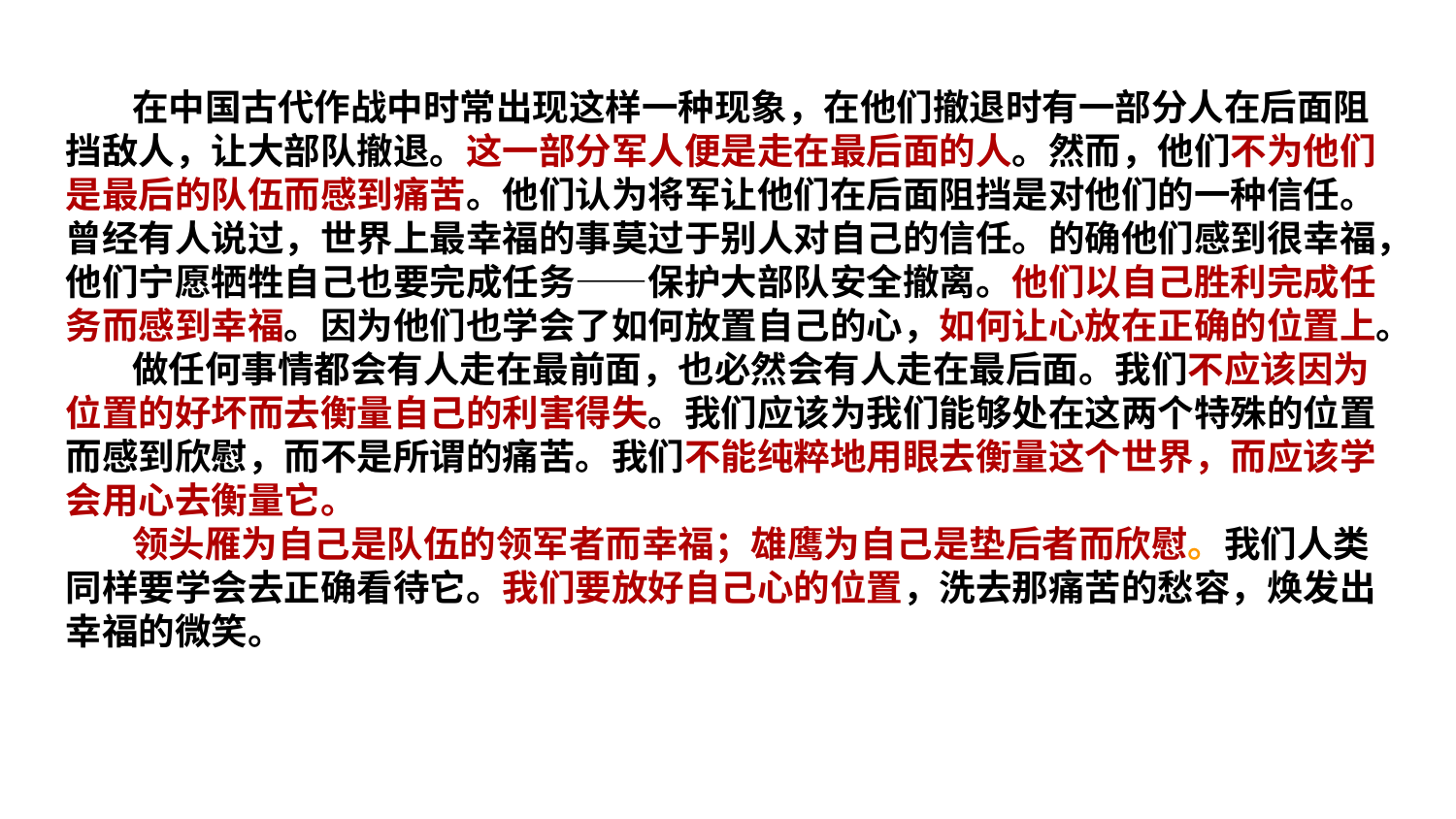

在中国古代作战中时常出现这样一种现象，在他们撤退时有一部分人在后面阻挡敌人，让大部队撤退。这一部分军人便是走在最后面的人。然而，他们不为他们是最后的队伍而感到痛苦。他们认为将军让他们在后面阻挡是对他们的一种信任。曾经有人说过，世界上最幸福的事莫过于别人对自己的信任。的确他们感到很幸福，他们宁愿牺牲自己也要完成任务——保护大部队安全撤离。他们以自己胜利完成任务而感到幸福。因为他们也学会了如何放置自己的心，如何让心放在正确的位置上。
       做任何事情都会有人走在最前面，也必然会有人走在最后面。我们不应该因为位置的好坏而去衡量自己的利害得失。我们应该为我们能够处在这两个特殊的位置而感到欣慰，而不是所谓的痛苦。我们不能纯粹地用眼去衡量这个世界，而应该学会用心去衡量它。
       领头雁为自己是队伍的领军者而幸福；雄鹰为自己是垫后者而欣慰。我们人类同样要学会去正确看待它。我们要放好自己心的位置，洗去那痛苦的愁容，焕发出幸福的微笑。